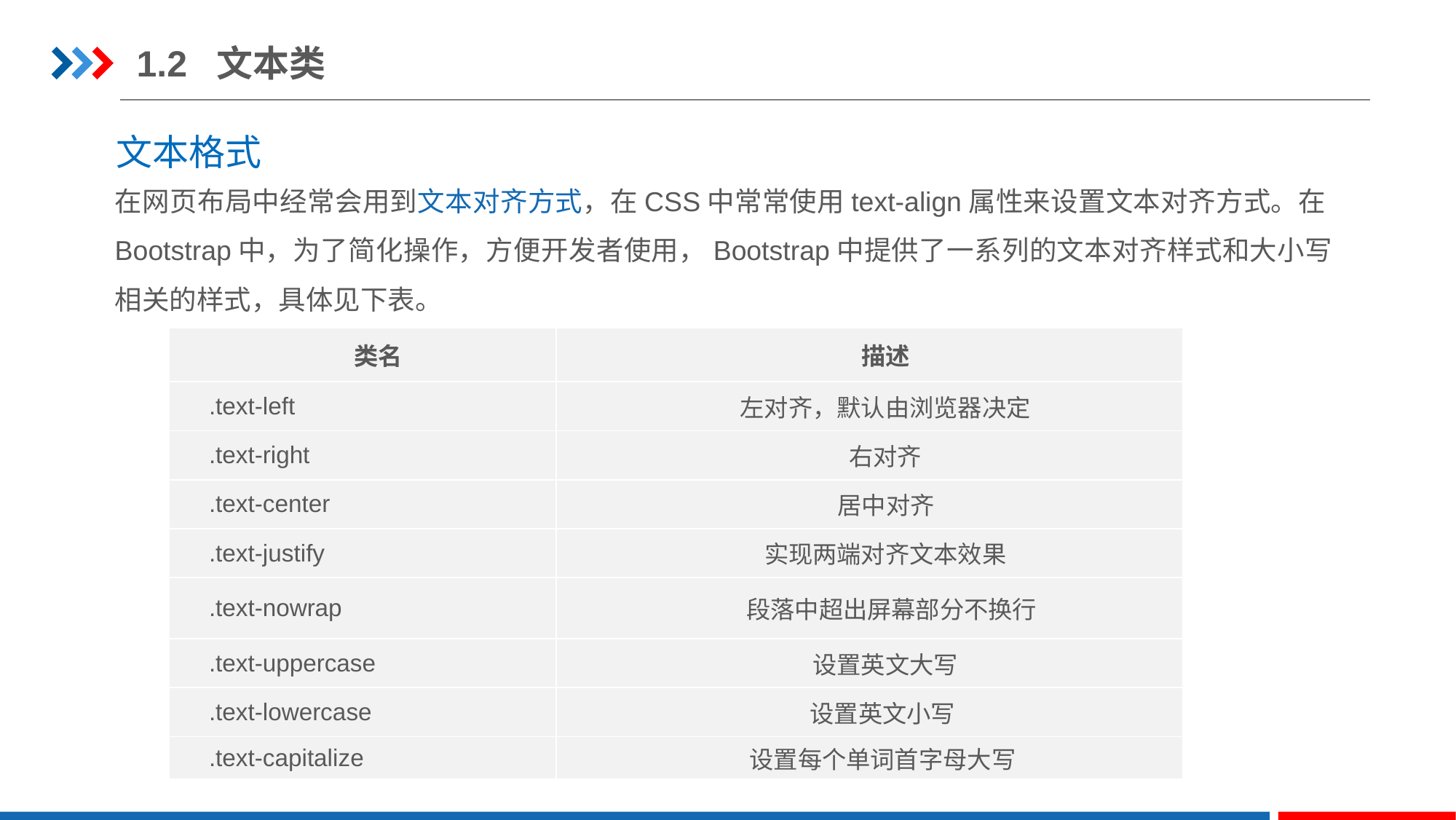

1.2  文本类
文本格式
在网页布局中经常会用到文本对齐方式，在CSS中常常使用text-align属性来设置文本对齐方式。在Bootstrap中，为了简化操作，方便开发者使用，Bootstrap中提供了一系列的文本对齐样式和大小写相关的样式，具体见下表。
| 类名 | 描述 |
| --- | --- |
| .text-left | 左对齐，默认由浏览器决定 |
| .text-right | 右对齐 |
| .text-center | 居中对齐 |
| .text-justify | 实现两端对齐文本效果 |
| .text-nowrap | 段落中超出屏幕部分不换行 |
| .text-uppercase | 设置英文大写 |
| .text-lowercase | 设置英文小写 |
| .text-capitalize | 设置每个单词首字母大写 |